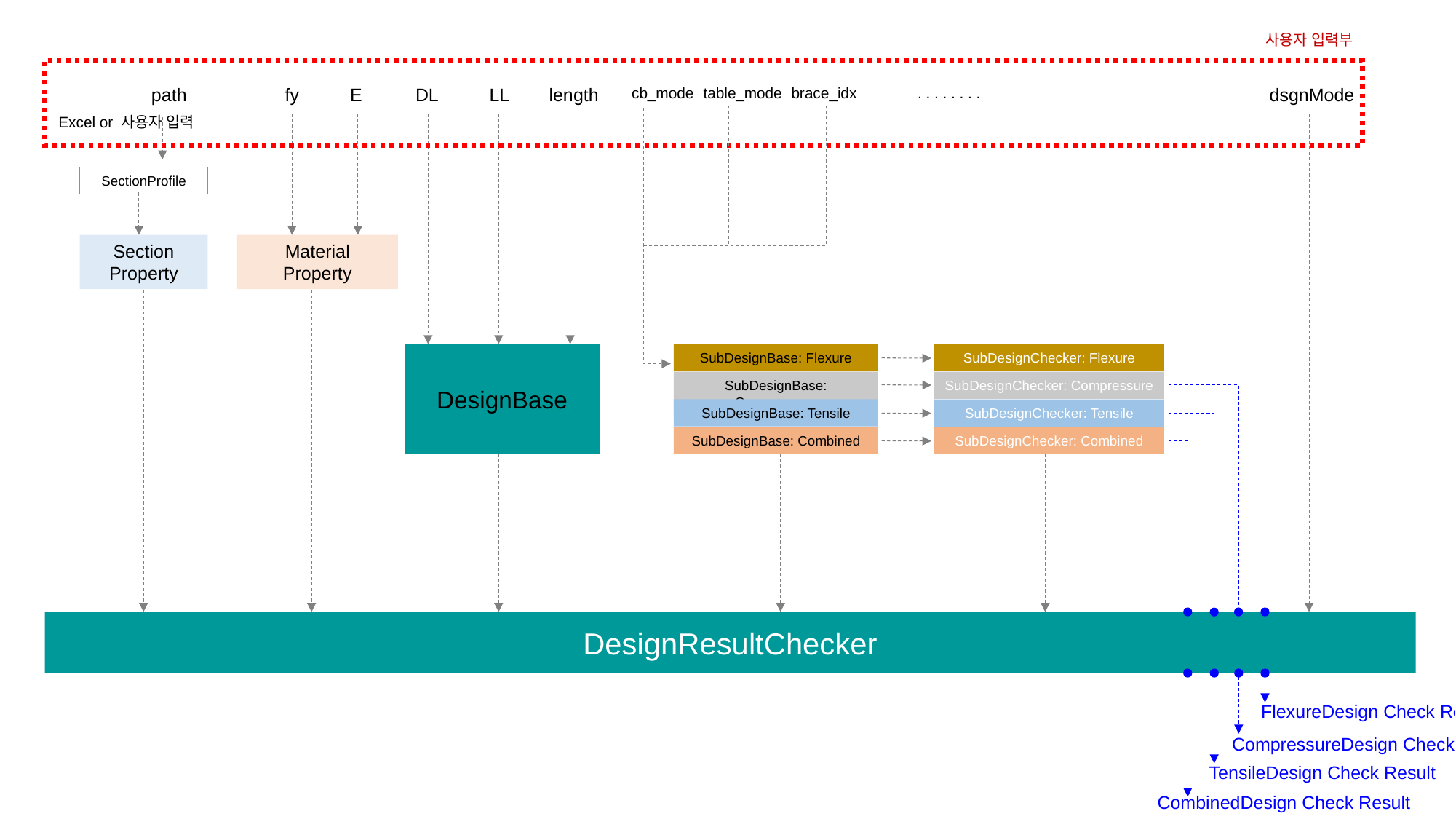

사용자 입력부

path
fy
E
DL
LL
length
cb_mode
table_mode
brace_idx
. . . . . . . .
dsgnMode

Excel or 사용자 입력

SectionProfile
Material
Property
Section
Property
DesignBase
SubDesignChecker: Flexure
SubDesignBase: Flexure
SubDesignBase: Compressure
SubDesignChecker: Compressure
SubDesignBase: Tensile
SubDesignChecker: Tensile
SubDesignChecker: Combined
SubDesignBase: Combined

DesignResultChecker
FlexureDesign Check Result
CompressureDesign Check Result
TensileDesign Check Result
CombinedDesign Check Result